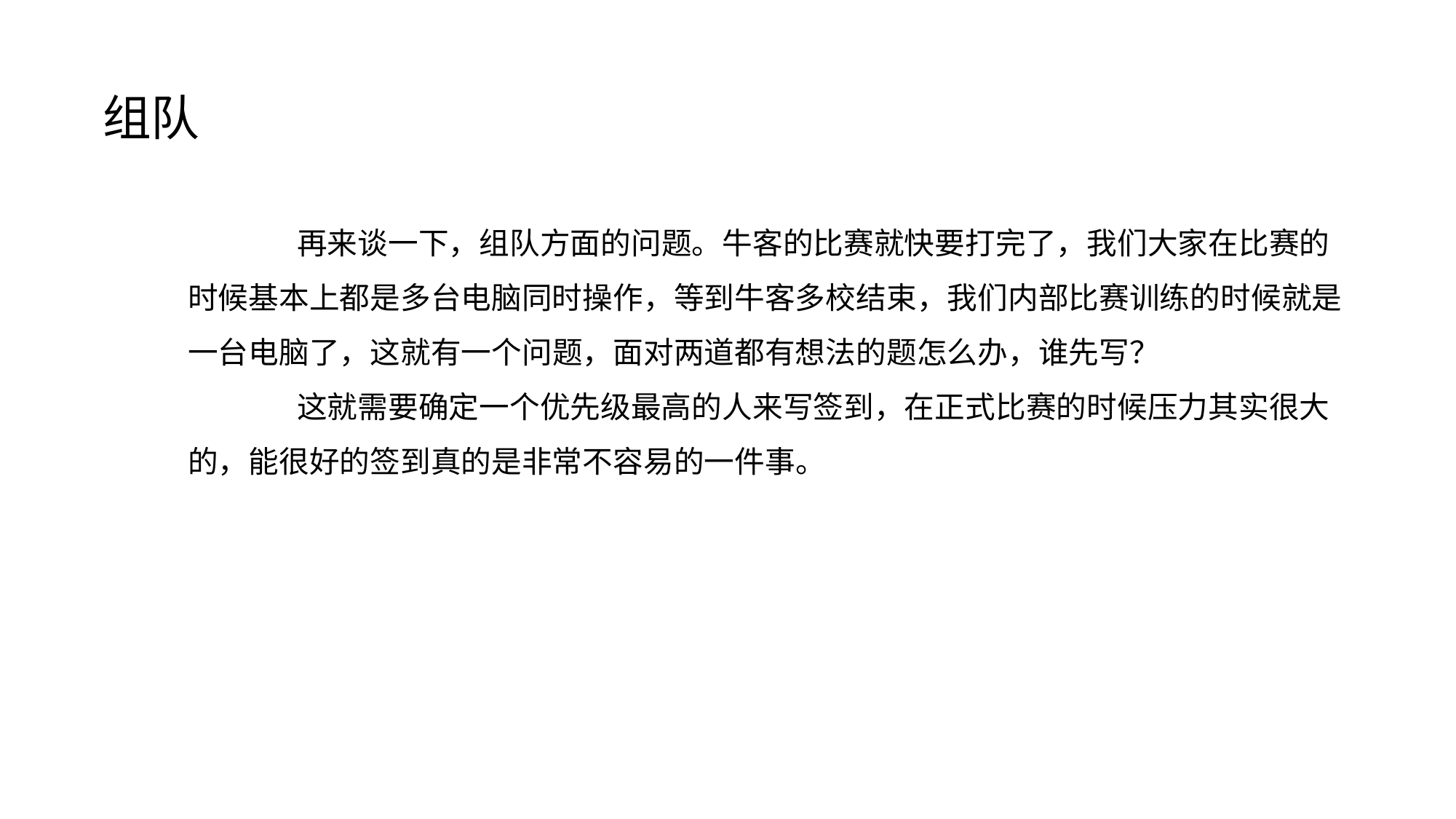

组队
	再来谈一下，组队方面的问题。牛客的比赛就快要打完了，我们大家在比赛的时候基本上都是多台电脑同时操作，等到牛客多校结束，我们内部比赛训练的时候就是一台电脑了，这就有一个问题，面对两道都有想法的题怎么办，谁先写？
	这就需要确定一个优先级最高的人来写签到，在正式比赛的时候压力其实很大的，能很好的签到真的是非常不容易的一件事。